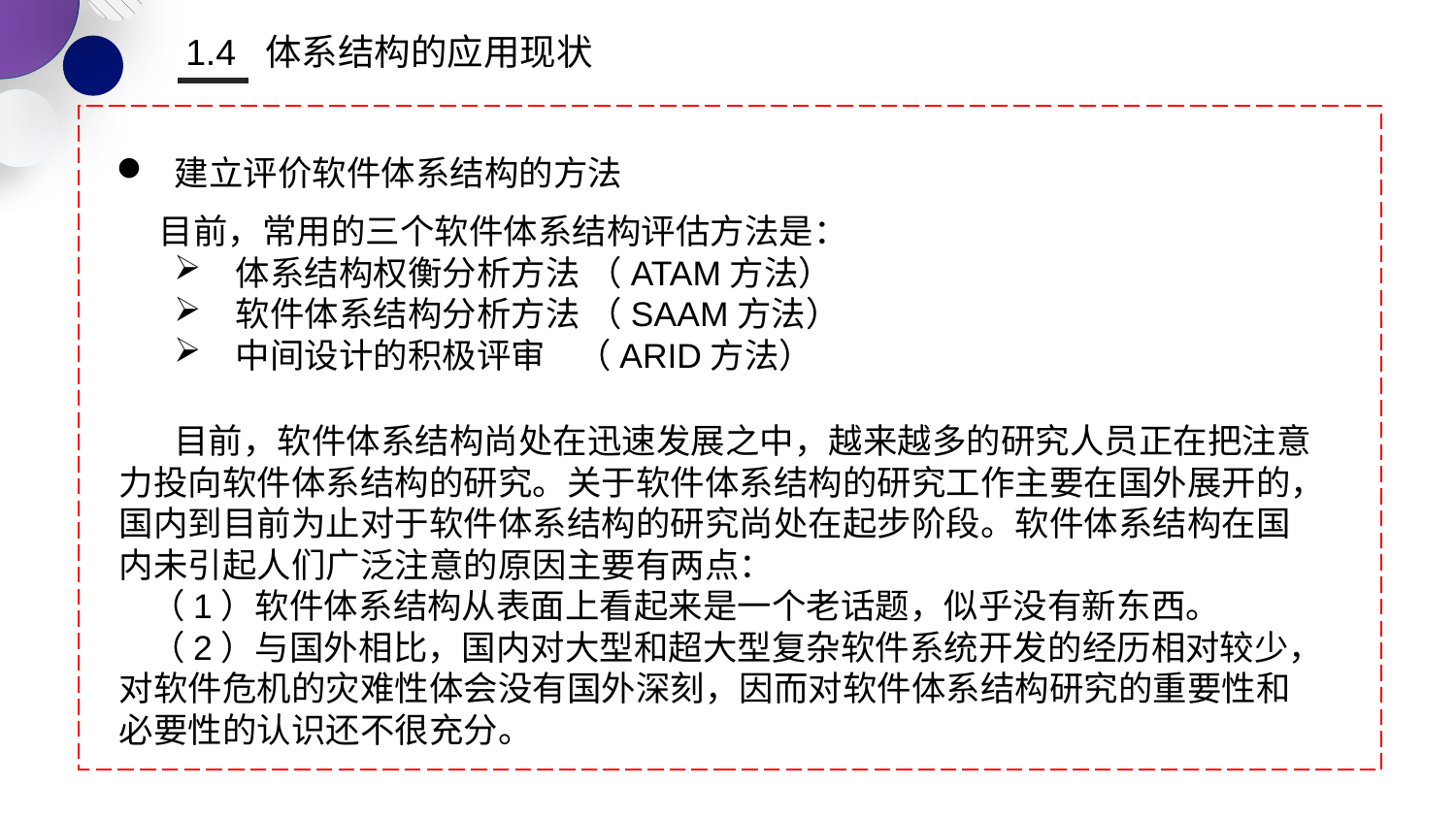

1.4  体系结构的应用现状

  建立评价软件体系结构的方法
    目前，常用的三个软件体系结构评估方法是：
 体系结构权衡分析方法 （ATAM方法）
 软件体系结构分析方法 （SAAM方法）
 中间设计的积极评审    （ARID方法）
      目前，软件体系结构尚处在迅速发展之中，越来越多的研究人员正在把注意力投向软件体系结构的研究。关于软件体系结构的研究工作主要在国外展开的，国内到目前为止对于软件体系结构的研究尚处在起步阶段。软件体系结构在国内未引起人们广泛注意的原因主要有两点：
   （1）软件体系结构从表面上看起来是一个老话题，似乎没有新东西。
   （2）与国外相比，国内对大型和超大型复杂软件系统开发的经历相对较少，对软件危机的灾难性体会没有国外深刻，因而对软件体系结构研究的重要性和必要性的认识还不很充分。